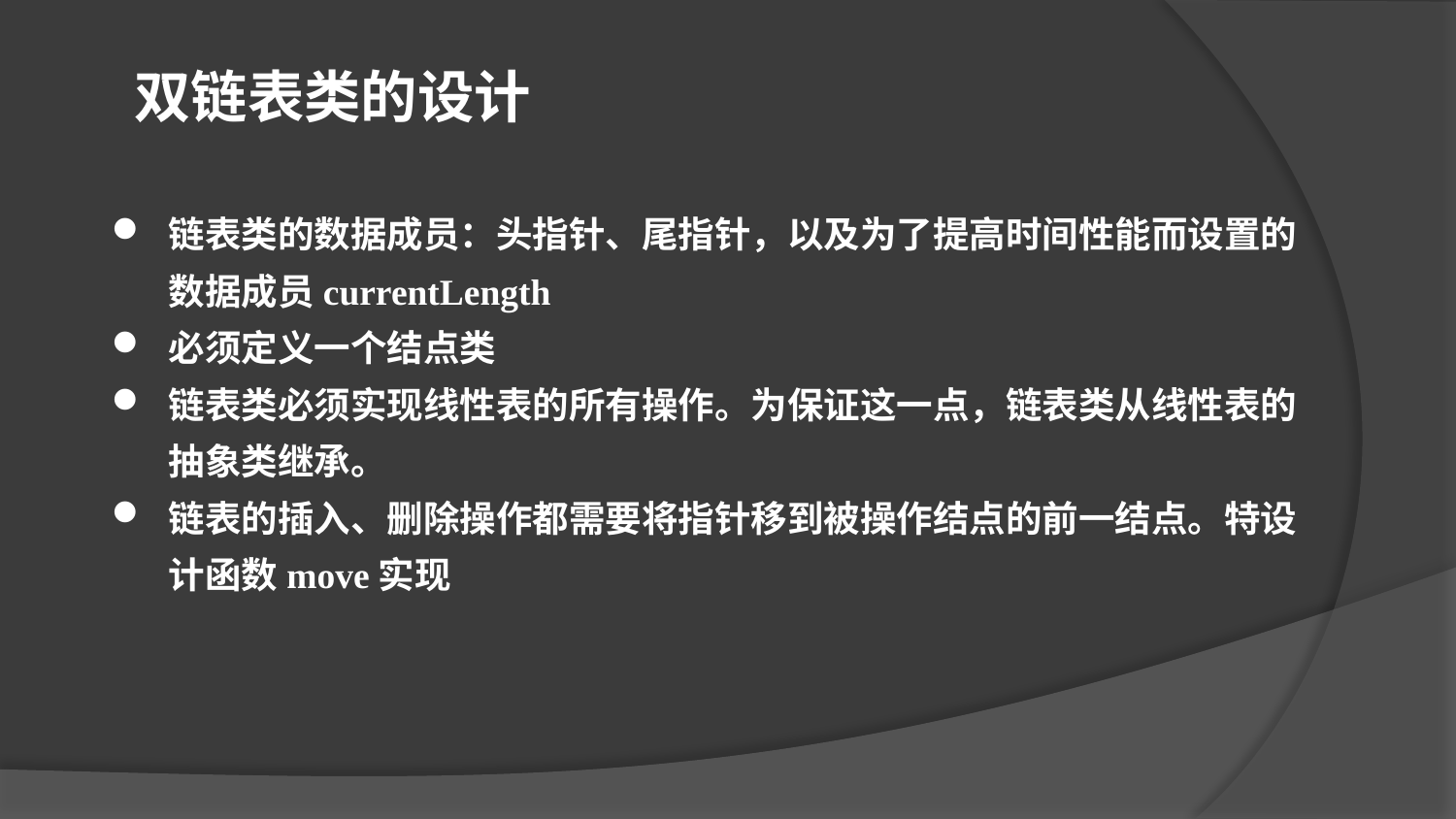

双链表类的设计
链表类的数据成员：头指针、尾指针，以及为了提高时间性能而设置的数据成员currentLength
必须定义一个结点类
链表类必须实现线性表的所有操作。为保证这一点，链表类从线性表的抽象类继承。
链表的插入、删除操作都需要将指针移到被操作结点的前一结点。特设计函数move实现